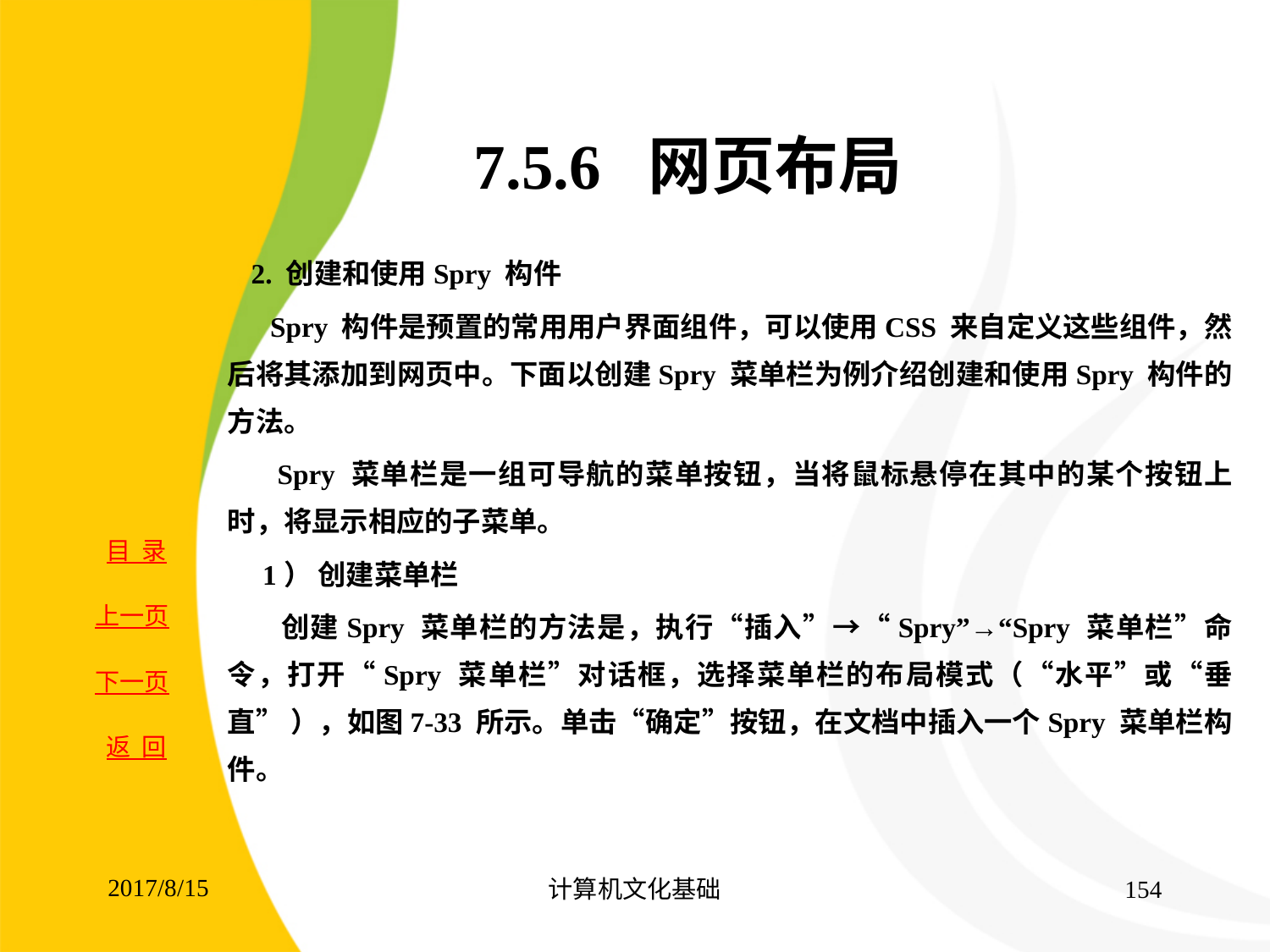

# 7.5.6  网页布局
                 2. 创建和使用Spry 构件
      Spry 构件是预置的常用用户界面组件，可以使用CSS 来自定义这些组件，然后将其添加到网页中。下面以创建Spry 菜单栏为例介绍创建和使用Spry 构件的方法。
      Spry 菜单栏是一组可导航的菜单按钮，当将鼠标悬停在其中的某个按钮上时，将显示相应的子菜单。
     1） 创建菜单栏
      创建Spry 菜单栏的方法是，执行“插入”→“Spry”→“Spry 菜单栏”命令，打开“Spry 菜单栏”对话框，选择菜单栏的布局模式（“水平”或“垂直” ），如图7-33 所示。单击“确定”按钮，在文档中插入一个Spry 菜单栏构件。
2017/8/15
计算机文化基础
154